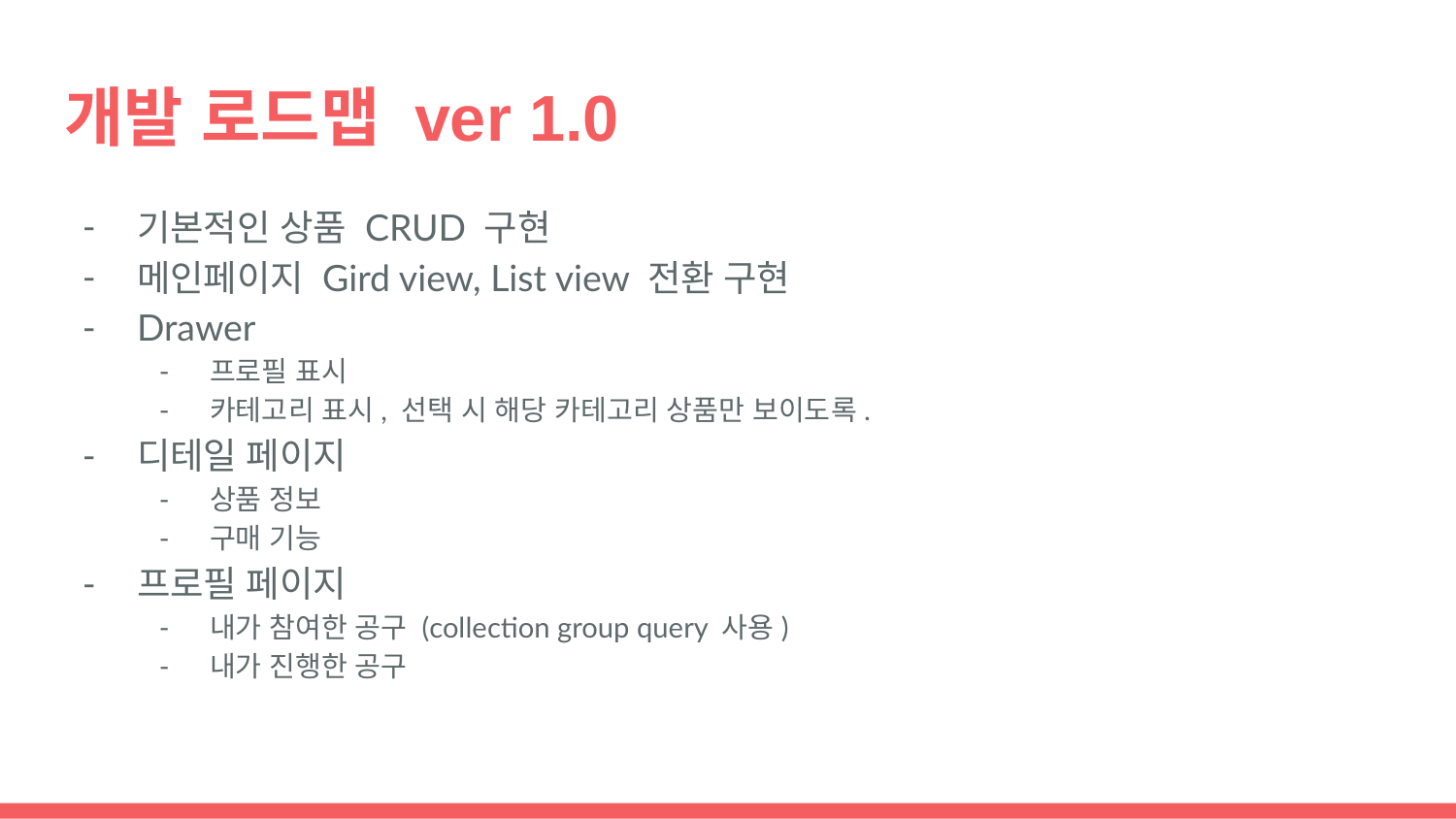

# 개발 로드맵 ver 1.0
기본적인 상품 CRUD 구현
메인페이지 Gird view, List view 전환 구현
Drawer
프로필 표시
카테고리 표시, 선택 시 해당 카테고리 상품만 보이도록.
디테일 페이지
상품 정보
구매 기능
프로필 페이지
내가 참여한 공구 (collection group query 사용)
내가 진행한 공구